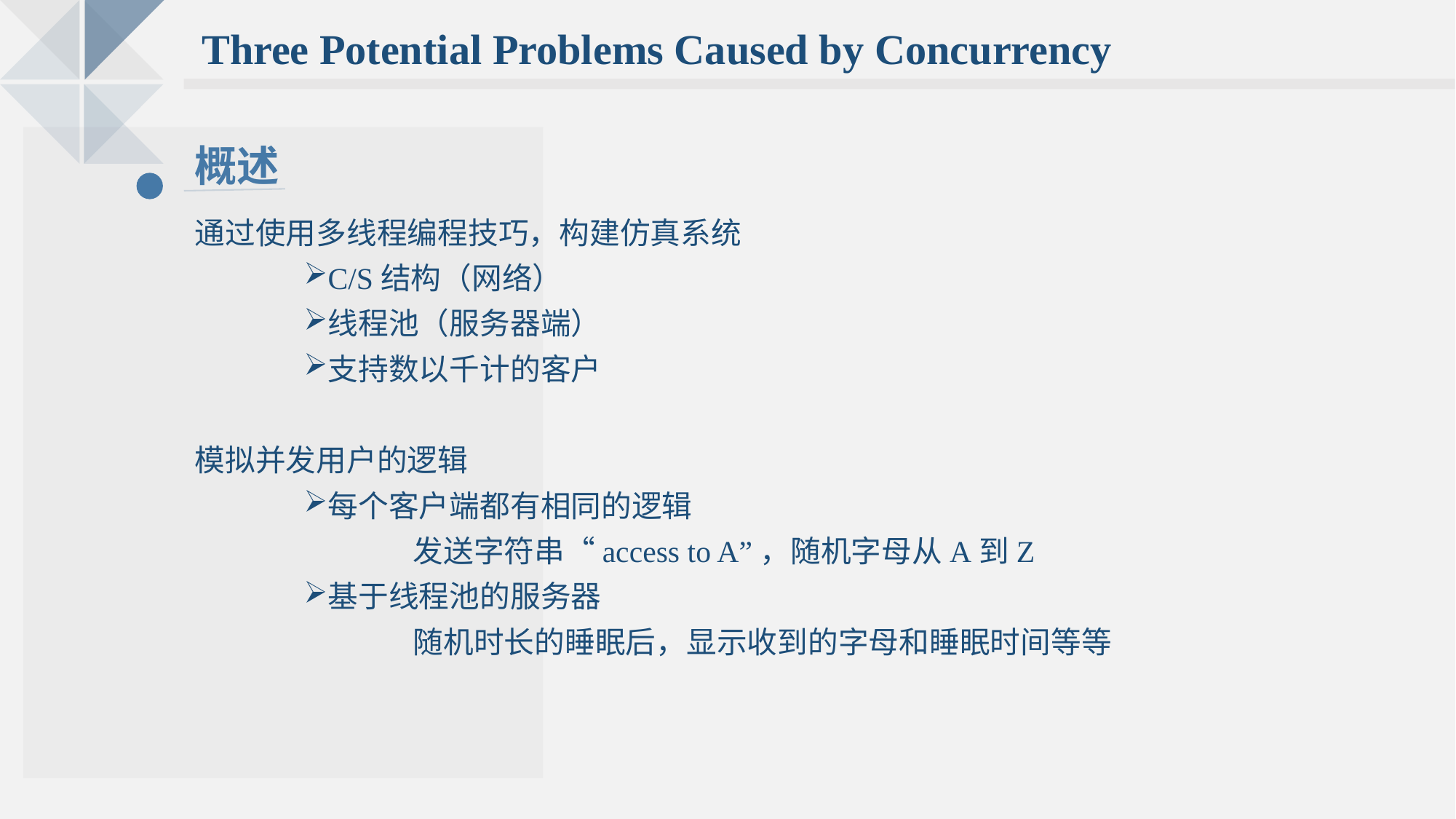

Three Potential Problems Caused by Concurrency

概述

通过使用多线程编程技巧，构建仿真系统
C/S结构（网络）
线程池（服务器端）
支持数以千计的客户

模拟并发用户的逻辑
每个客户端都有相同的逻辑
		发送字符串“access to A”，随机字母从A到Z
基于线程池的服务器
		随机时长的睡眠后，显示收到的字母和睡眠时间等等